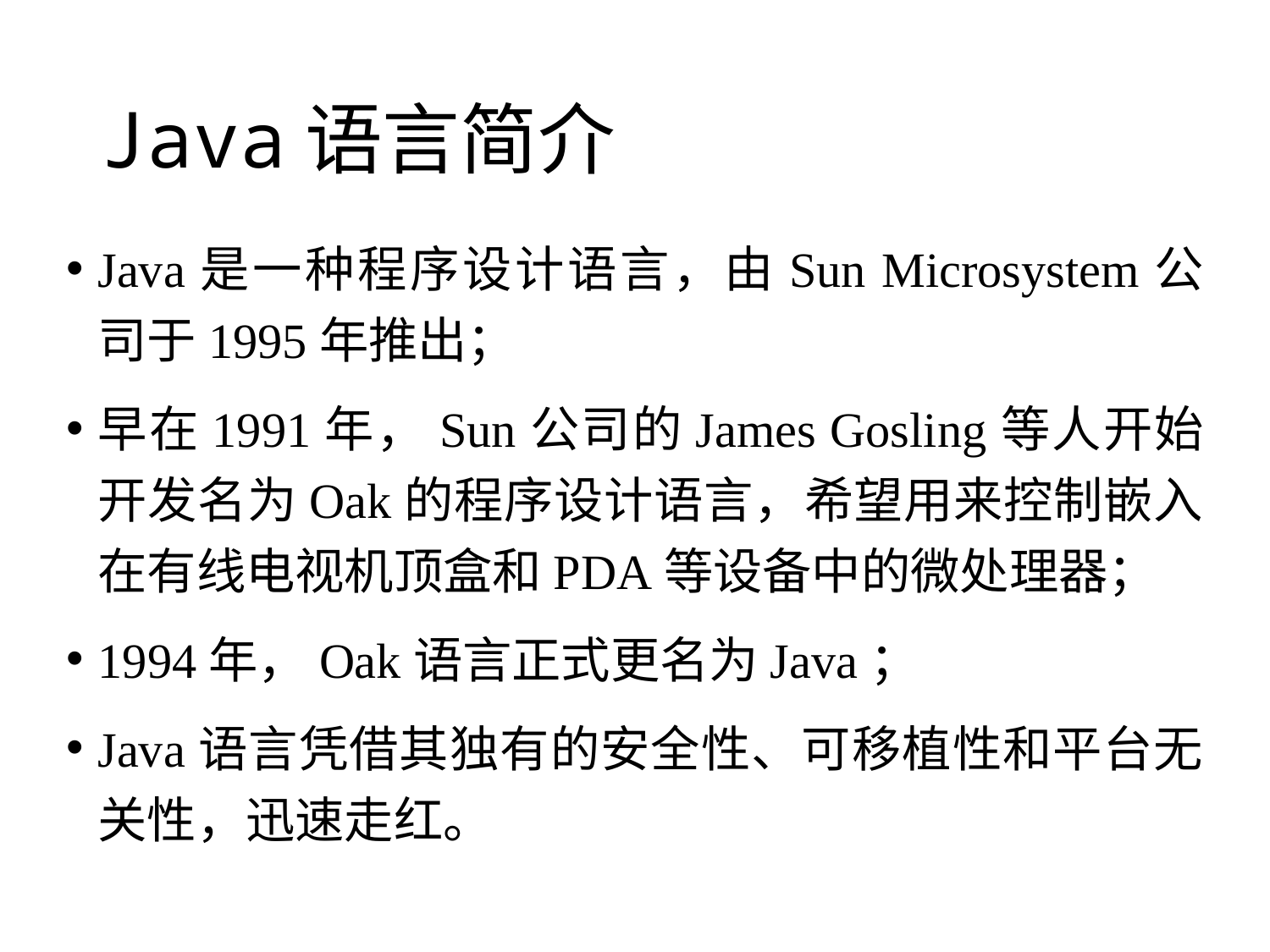

Java语言简介
Java是一种程序设计语言，由Sun Microsystem公司于1995年推出；
早在1991年，Sun公司的James Gosling等人开始开发名为Oak的程序设计语言，希望用来控制嵌入在有线电视机顶盒和PDA等设备中的微处理器；
1994年，Oak语言正式更名为Java；
Java语言凭借其独有的安全性、可移植性和平台无关性，迅速走红。